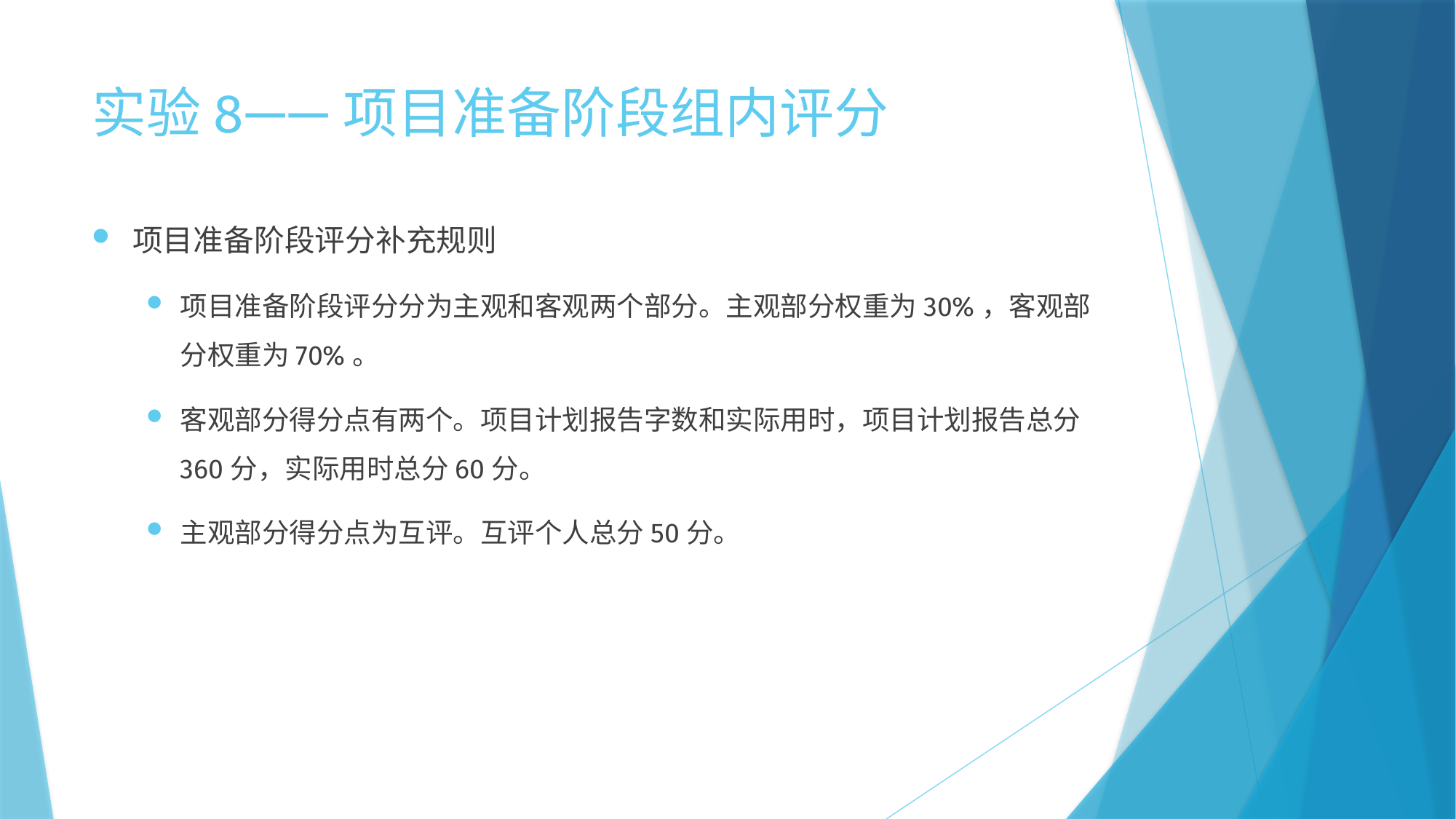

# 实验8——项目准备阶段组内评分
项目准备阶段评分补充规则
项目准备阶段评分分为主观和客观两个部分。主观部分权重为30%，客观部分权重为70%。
客观部分得分点有两个。项目计划报告字数和实际用时，项目计划报告总分360分，实际用时总分60分。
主观部分得分点为互评。互评个人总分50分。